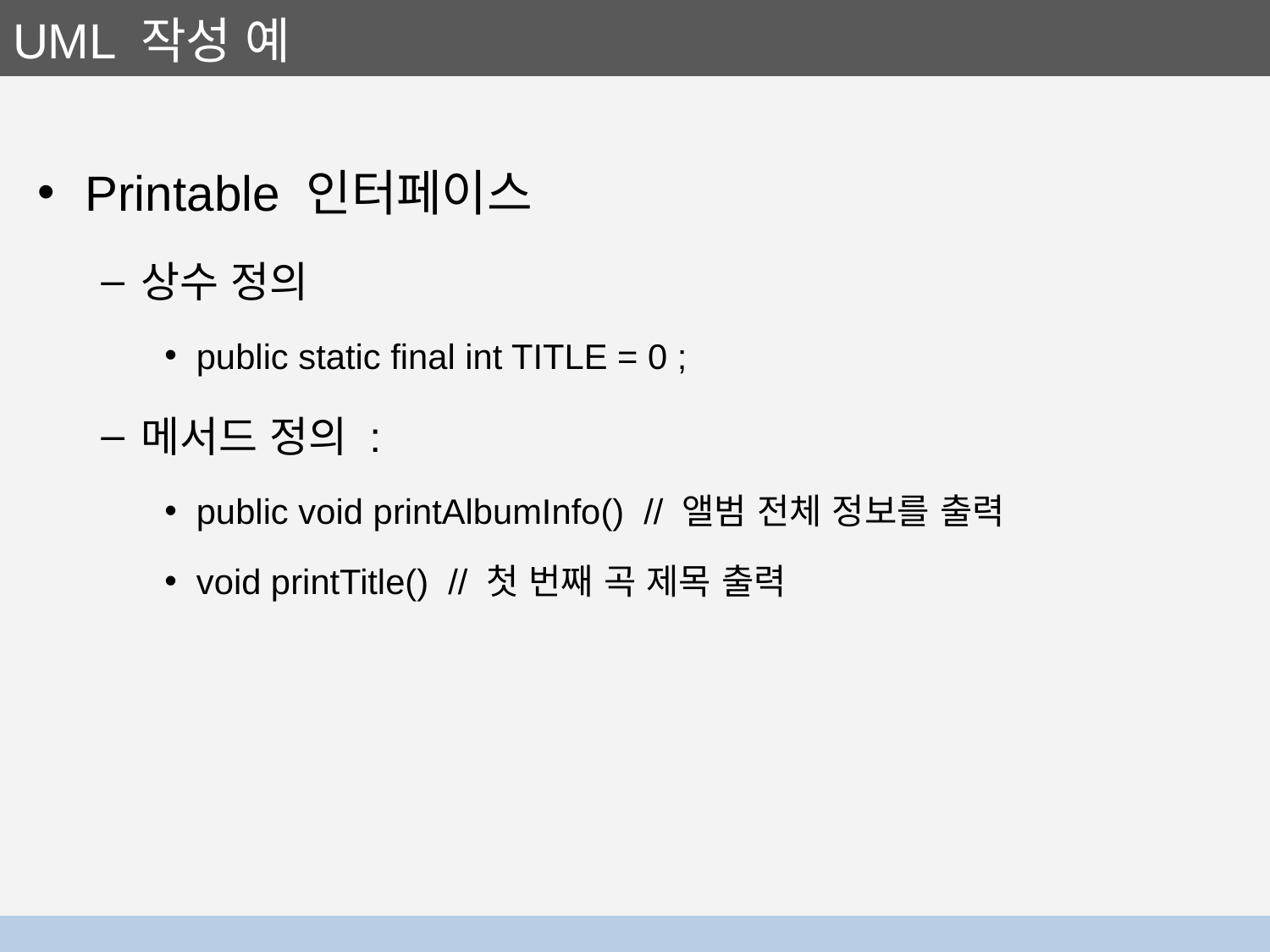

# UML 작성 예
Printable 인터페이스
상수 정의
public static final int TITLE = 0 ;
메서드 정의 :
public void printAlbumInfo()  // 앨범 전체 정보를 출력
void printTitle()  // 첫 번째 곡 제목 출력